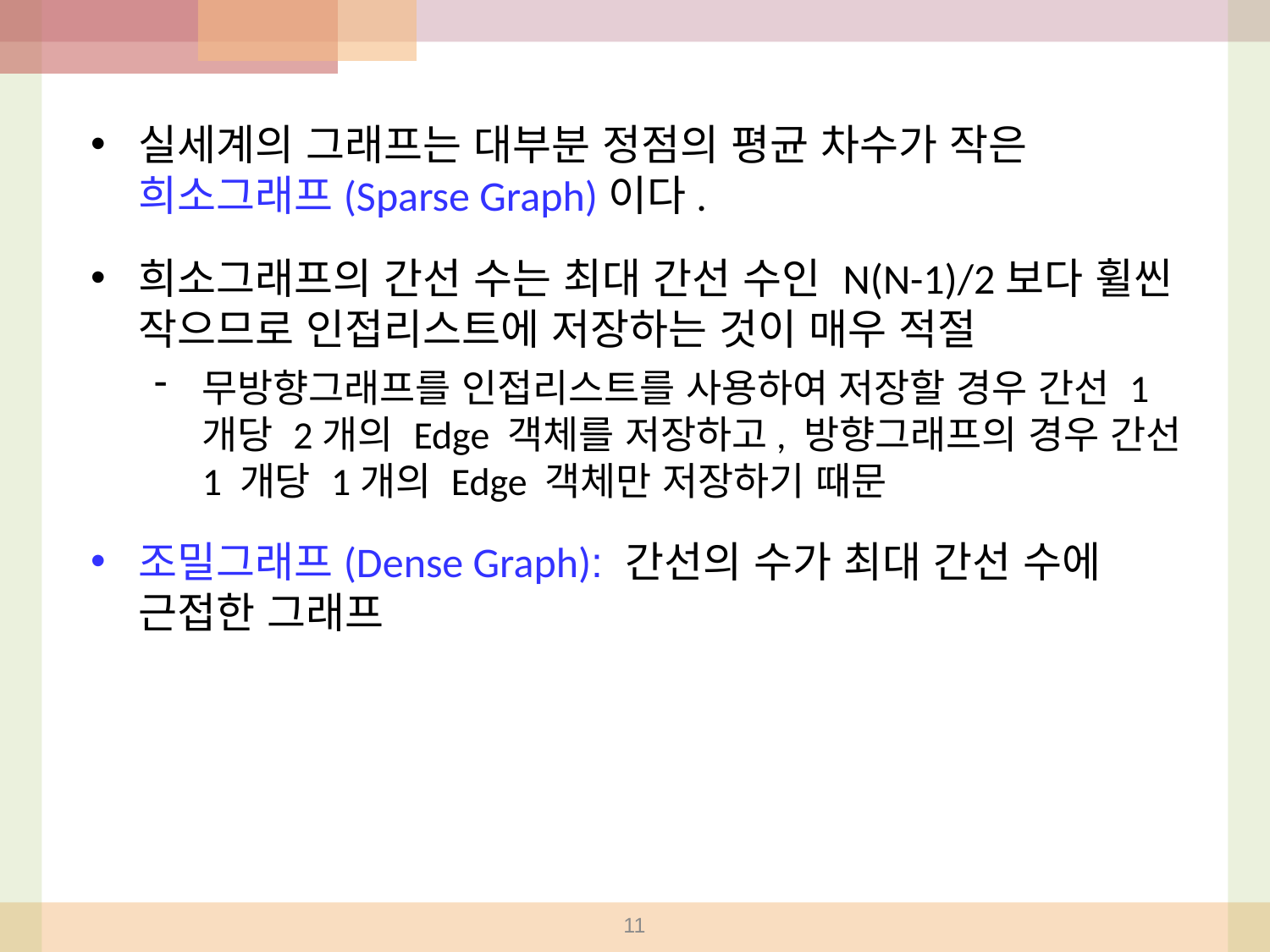

실세계의 그래프는 대부분 정점의 평균 차수가 작은 희소그래프(Sparse Graph)이다.
희소그래프의 간선 수는 최대 간선 수인 N(N-1)/2보다 휠씬 작으므로 인접리스트에 저장하는 것이 매우 적절
무방향그래프를 인접리스트를 사용하여 저장할 경우 간선 1 개당 2개의 Edge 객체를 저장하고, 방향그래프의 경우 간선 1 개당 1개의 Edge 객체만 저장하기 때문
조밀그래프(Dense Graph): 간선의 수가 최대 간선 수에 근접한 그래프
11